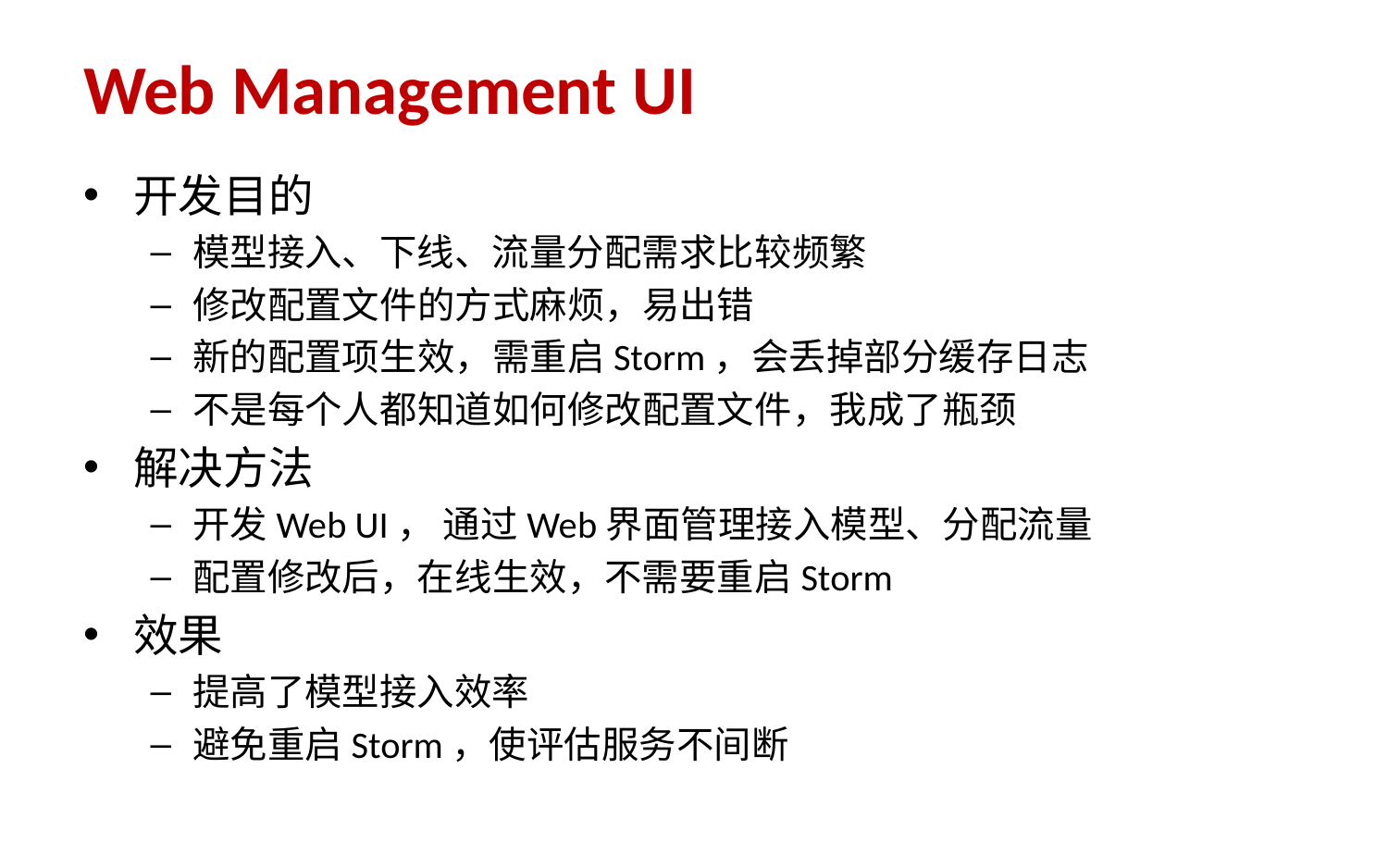

# Web Management UI
开发目的
模型接入、下线、流量分配需求比较频繁
修改配置文件的方式麻烦，易出错
新的配置项生效，需重启Storm，会丢掉部分缓存日志
不是每个人都知道如何修改配置文件，我成了瓶颈
解决方法
开发Web UI， 通过Web界面管理接入模型、分配流量
配置修改后，在线生效，不需要重启Storm
效果
提高了模型接入效率
避免重启Storm，使评估服务不间断